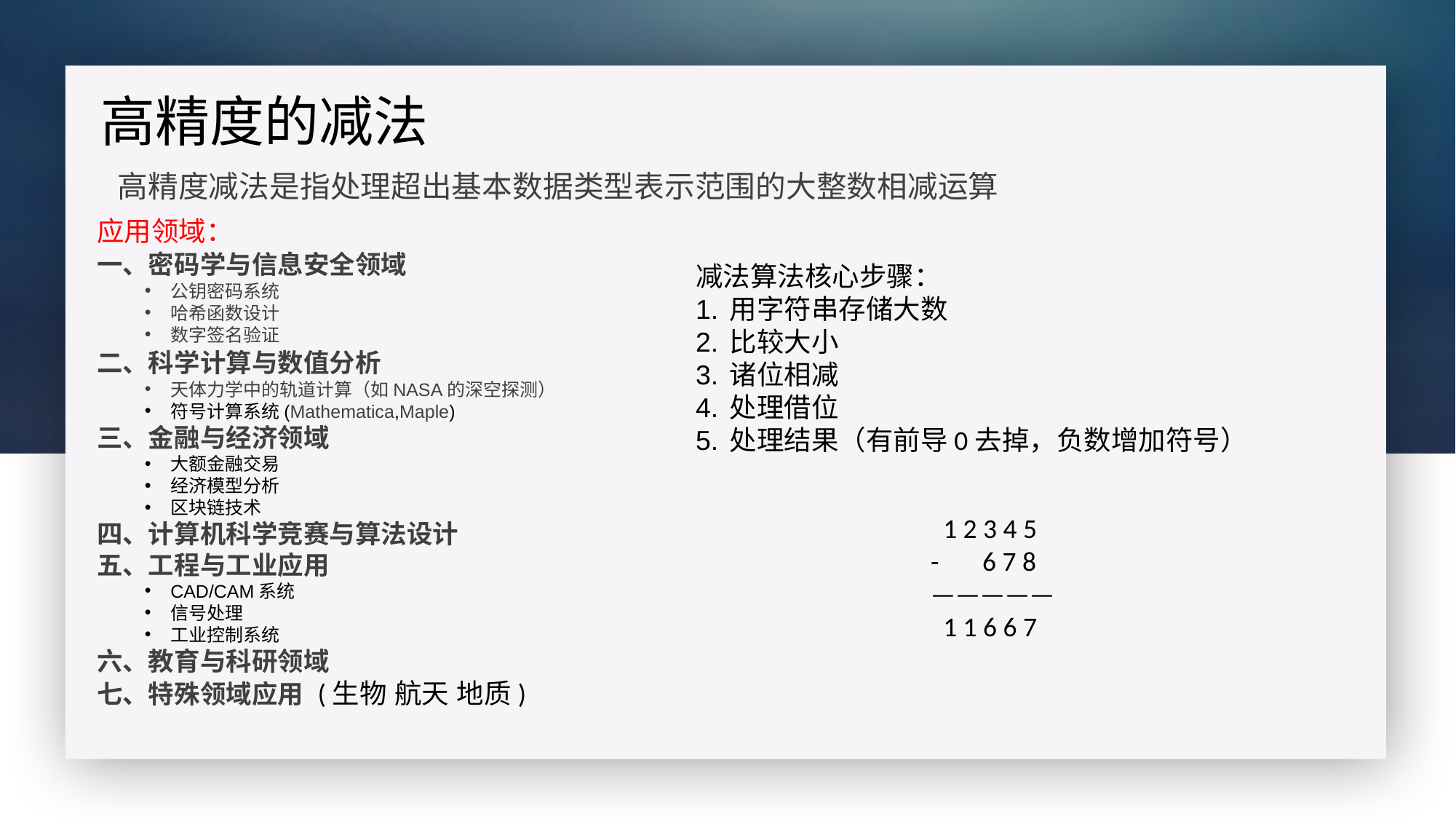

高精度的减法

高精度减法是指处理超出基本数据类型表示范围的大整数相减运算
应用领域：
一、密码学与信息安全领域
公钥密码系统
哈希函数设计
数字签名验证
二、科学计算与数值分析
天体力学中的轨道计算（如NASA的深空探测）
符号计算系统(Mathematica,Maple)
三、金融与经济领域
大额金融交易
经济模型分析
区块链技术
四、计算机科学竞赛与算法设计
五、工程与工业应用
CAD/CAM系统
信号处理
工业控制系统
六、教育与科研领域
七、特殊领域应用 (生物 航天 地质)
减法算法核心步骤：
用字符串存储大数
比较大小
诸位相减
处理借位
处理结果（有前导0去掉，负数增加符号）
  1 2 3 4 5
-       6 7 8
—————
  1 1 6 6 7